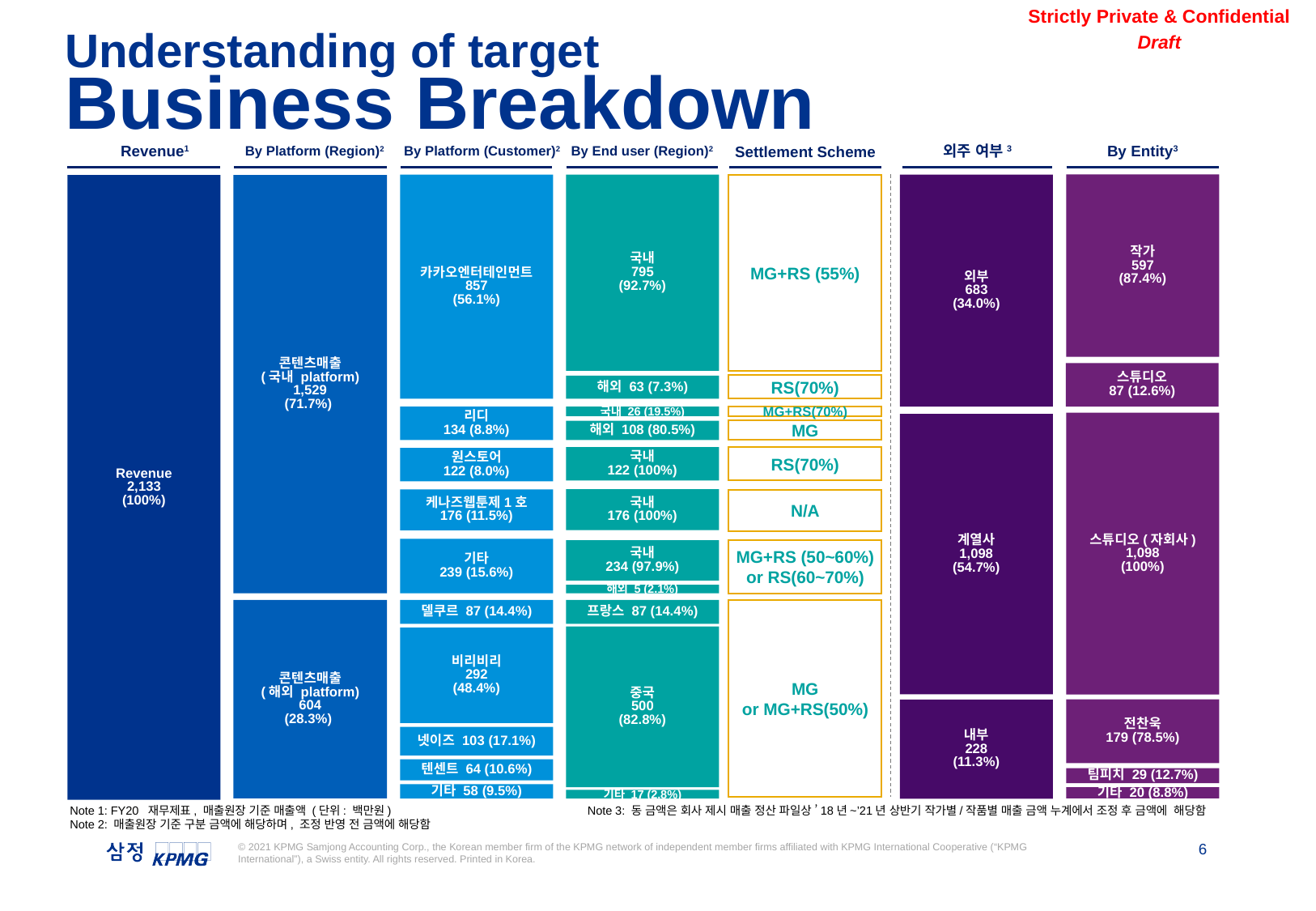

Understanding of target
Business Breakdown
By Platform (Customer)2
By End user (Region)2
Settlement Scheme
Revenue1
By Platform (Region)2
외주 여부3
By Entity3
작가
597
(87.4%)
외부
683
(34.0%)
카카오엔터테인먼트
857
(56.1%)
국내
795
(92.7%)
MG+RS (55%)
콘텐츠매출
(국내 platform)
1,529
(71.7%)
Revenue
2,133
(100%)
스튜디오
87 (12.6%)
RS(70%)
해외 63 (7.3%)
리디
134 (8.8%)
국내 26 (19.5%)
MG+RS(70%)
스튜디오(자회사)
1,098
(100%)
계열사
1,098
(54.7%)
MG
해외 108 (80.5%)
국내
122 (100%)
RS(70%)
원스토어
122 (8.0%)
국내
176 (100%)
케나즈웹툰제1호
176 (11.5%)
N/A
기타
239 (15.6%)
국내
234 (97.9%)
MG+RS (50~60%)
or RS(60~70%)
해외 5 (2.1%)
MG
or MG+RS(50%)
콘텐츠매출
(해외 platform)
604
(28.3%)
델쿠르 87 (14.4%)
프랑스 87 (14.4%)
중국
500
(82.8%)
비리비리
292
(48.4%)
내부
228
(11.3%)
전찬욱
179 (78.5%)
넷이즈 103 (17.1%)
텐센트 64 (10.6%)
팀피치 29 (12.7%)
기타 58 (9.5%)
기타 20 (8.8%)
기타 17 (2.8%)
Note 1: FY20  재무제표, 매출원장 기준 매출액 (단위: 백만원)
Note 2: 매출원장 기준 구분 금액에 해당하며, 조정 반영 전 금액에 해당함
Note 3: 동 금액은 회사 제시 매출 정산 파일상 ’18년~’21년 상반기 작가별/작품별 매출 금액 누계에서 조정 후 금액에  해당함